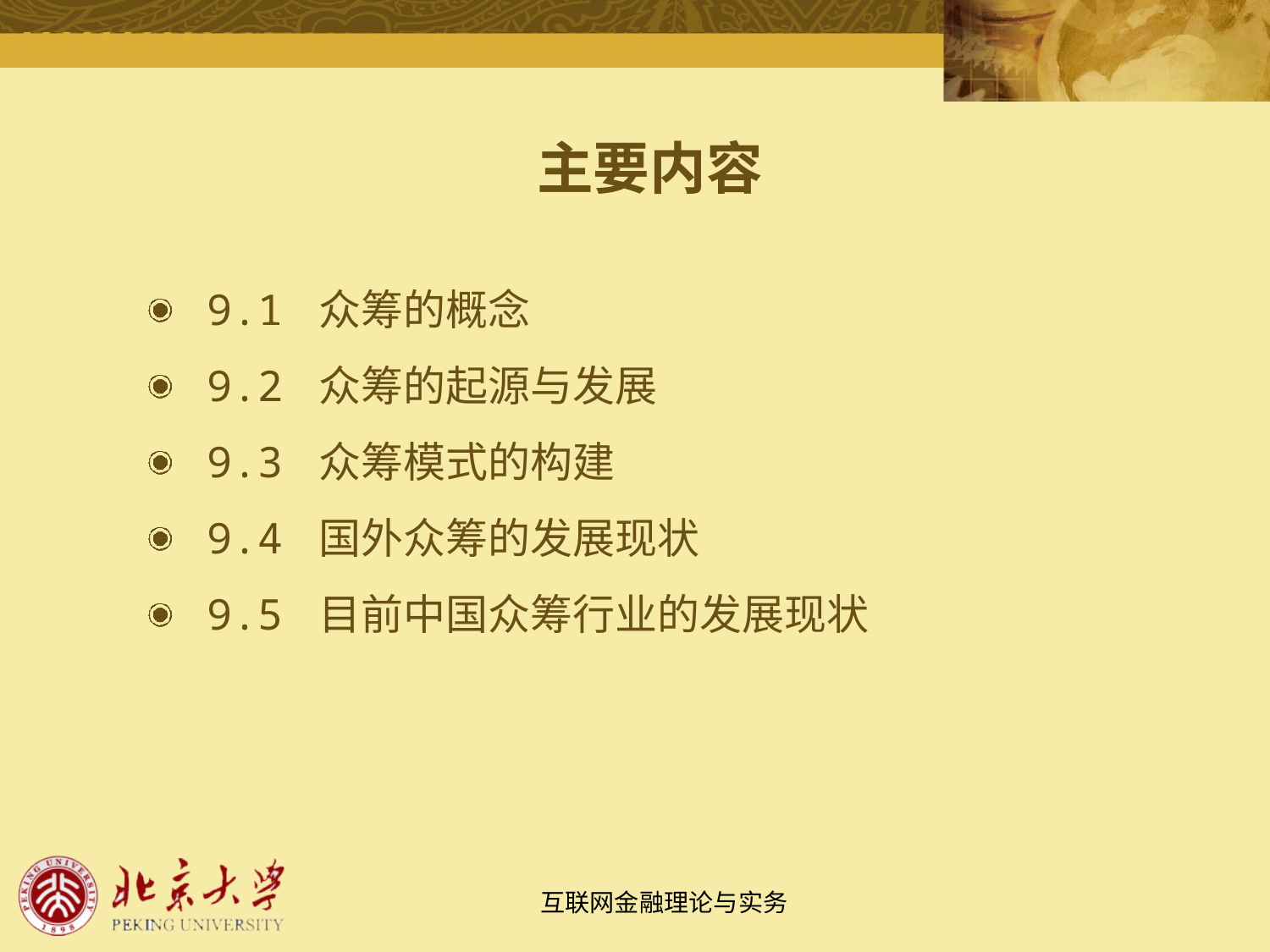

主要内容
 9.1 众筹的概念
 9.2 众筹的起源与发展
 9.3 众筹模式的构建
 9.4 国外众筹的发展现状
 9.5 目前中国众筹行业的发展现状